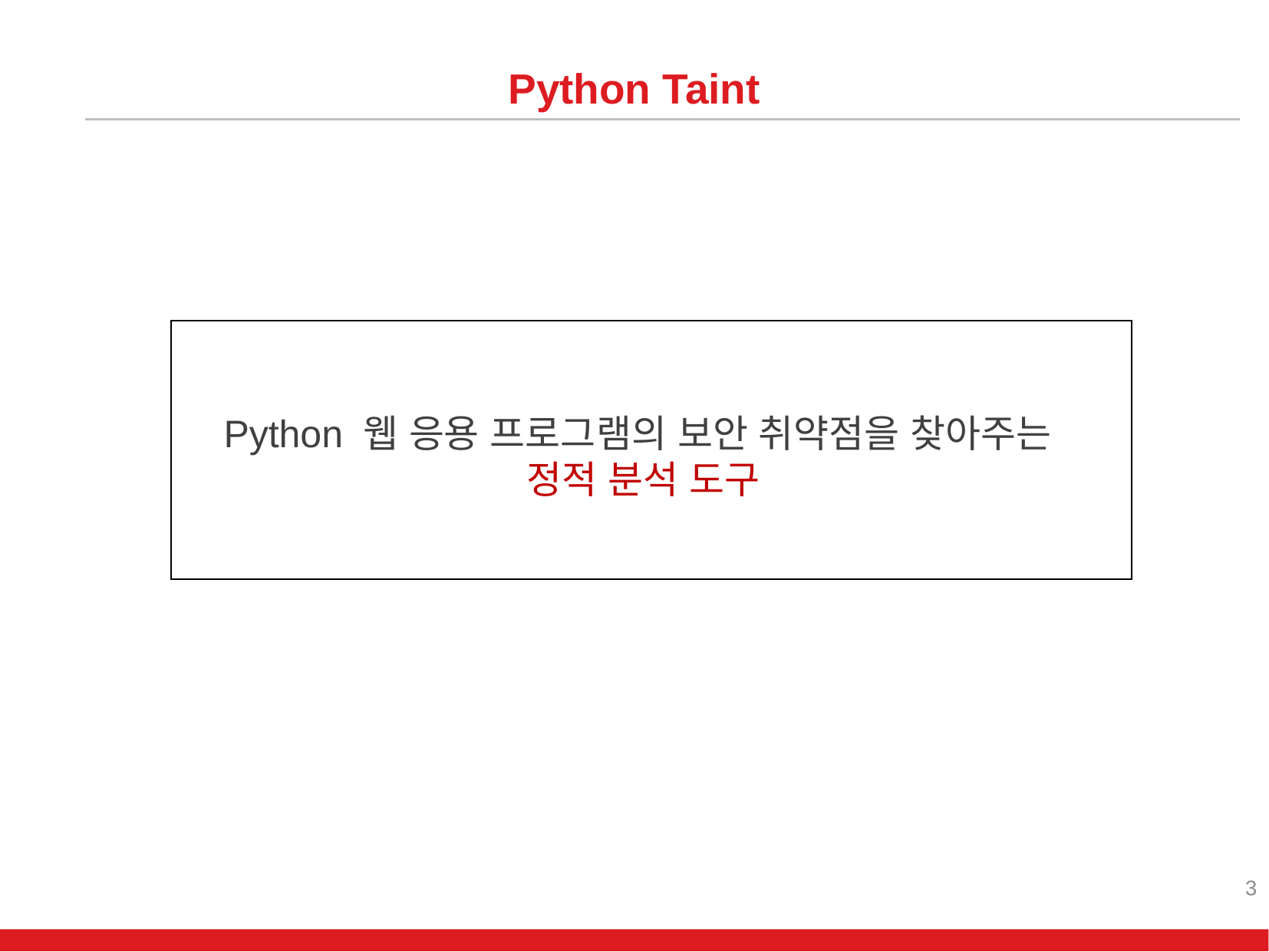

Python Taint

Python 웹 응용 프로그램의 보안 취약점을 찾아주는
정적 분석 도구
3